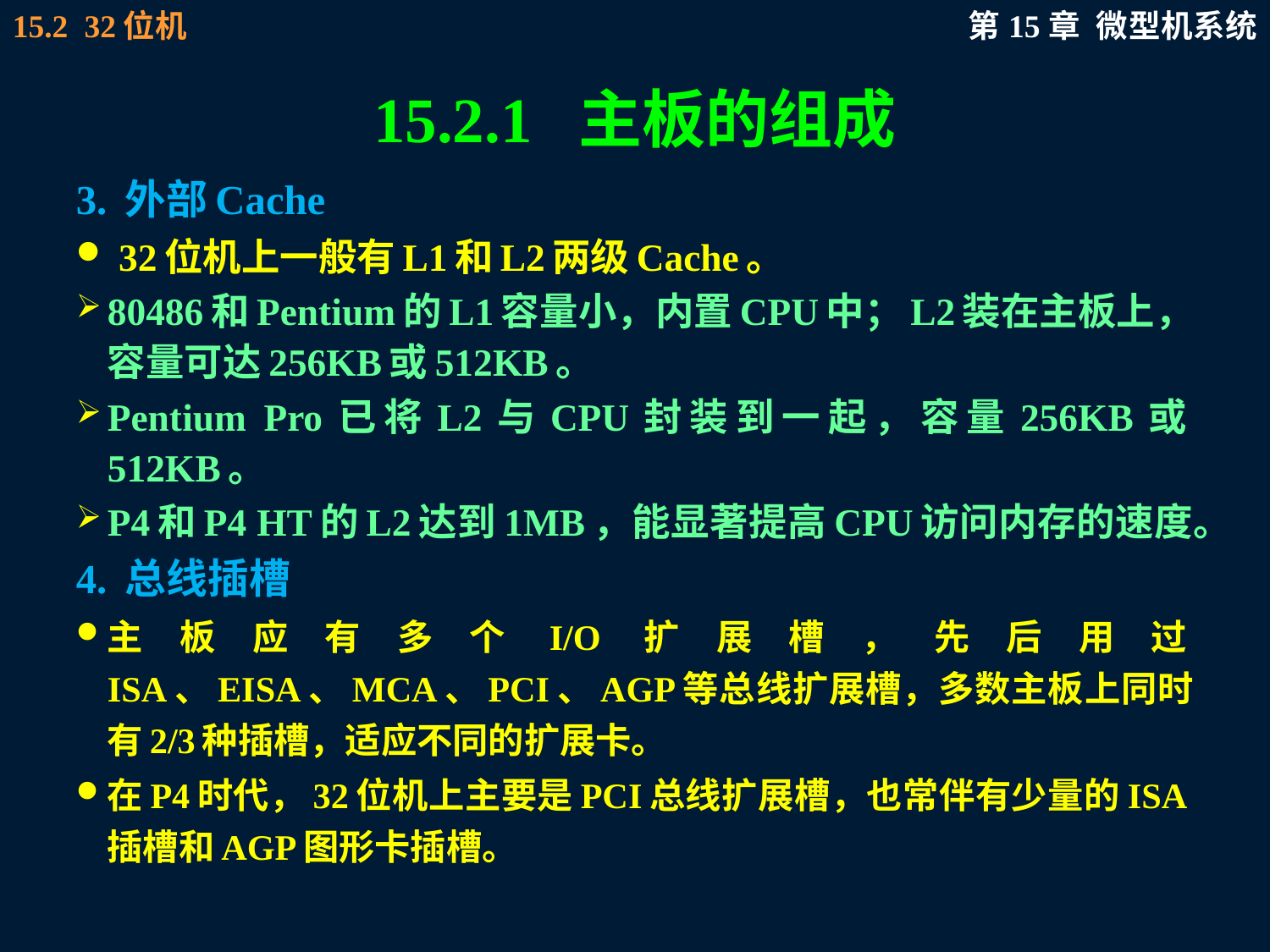

# 15.2.1  主板的组成
3. 外部Cache
32位机上一般有L1和L2两级Cache。
80486和Pentium的L1容量小，内置CPU中；L2装在主板上，容量可达256KB或512KB。
Pentium Pro已将L2与CPU封装到一起，容量256KB或512KB。
P4和P4 HT的L2达到1MB，能显著提高CPU访问内存的速度。
4. 总线插槽
主板应有多个I/O扩展槽，先后用过ISA、EISA、MCA、PCI、AGP等总线扩展槽，多数主板上同时有2/3种插槽，适应不同的扩展卡。
在P4时代，32位机上主要是PCI总线扩展槽，也常伴有少量的ISA插槽和AGP图形卡插槽。